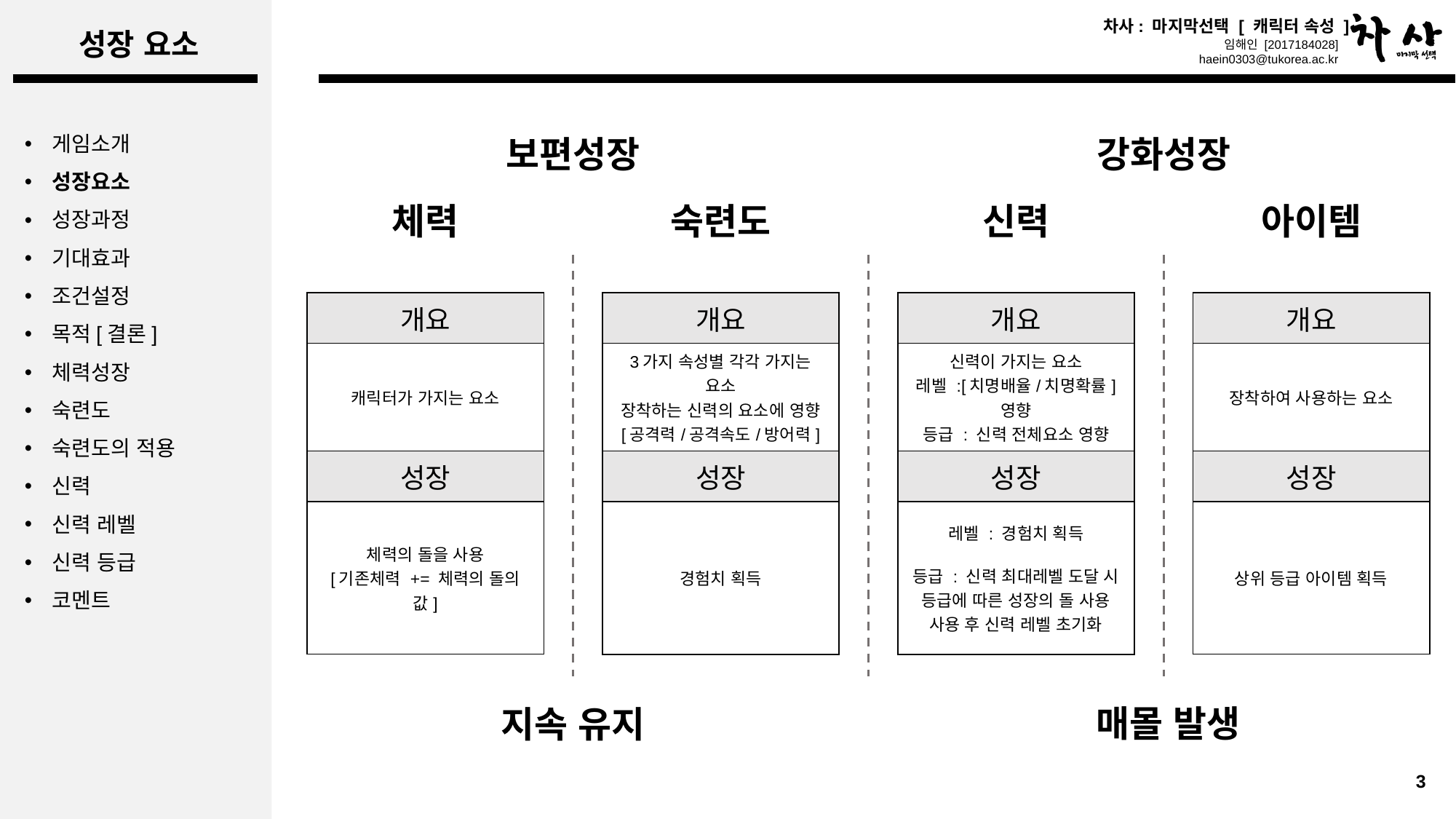

# 성장 요소
강화성장
보편성장
게임소개
성장요소
성장과정
기대효과
조건설정
목적[결론]
체력성장
숙련도
숙련도의 적용
신력
신력 레벨
신력 등급
코멘트

아이템
체력
신력
숙련도
| 개요 |
| --- |
| 캐릭터가 가지는 요소 |
| 성장 |
| 체력의 돌을 사용 [기존체력 += 체력의 돌의 값] |
| 개요 |
| --- |
| 장착하여 사용하는 요소 |
| 성장 |
| 상위 등급 아이템 획득 |
| 개요 |
| --- |
| 3가지 속성별 각각 가지는 요소 장착하는 신력의 요소에 영향 [공격력/공격속도/방어력] |
| 성장 |
| 경험치 획득 |
| 개요 |
| --- |
| 신력이 가지는 요소 레벨 :[치명배율/치명확률] 영향 등급 : 신력 전체요소 영향 |
| 성장 |
| 레벨 : 경험치 획득 등급 : 신력 최대레벨 도달 시 등급에 따른 성장의 돌 사용 사용 후 신력 레벨 초기화 |
매몰 발생
지속 유지
3